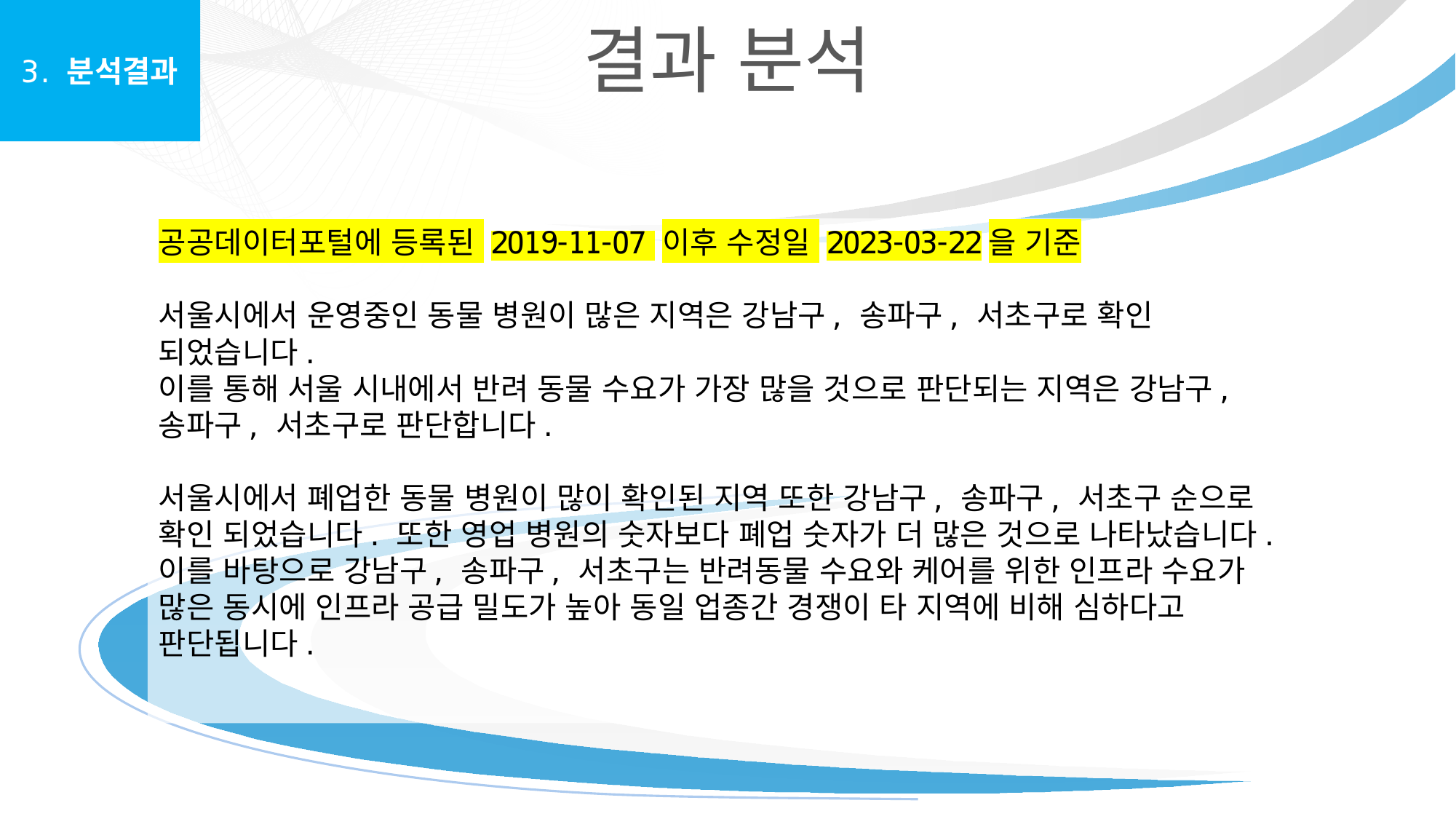

3. 분석결과
결과 분석
공공데이터포털에 등록된 2019-11-07 이후 수정일 2023-03-22을 기준

서울시에서 운영중인 동물 병원이 많은 지역은 강남구, 송파구, 서초구로 확인 되었습니다.
이를 통해 서울 시내에서 반려 동물 수요가 가장 많을 것으로 판단되는 지역은 강남구, 송파구, 서초구로 판단합니다.

서울시에서 폐업한 동물 병원이 많이 확인된 지역 또한 강남구, 송파구, 서초구 순으로 확인 되었습니다. 또한 영업 병원의 숫자보다 폐업 숫자가 더 많은 것으로 나타났습니다.
이를 바탕으로 강남구, 송파구, 서초구는 반려동물 수요와 케어를 위한 인프라 수요가 많은 동시에 인프라 공급 밀도가 높아 동일 업종간 경쟁이 타 지역에 비해 심하다고 판단됩니다.